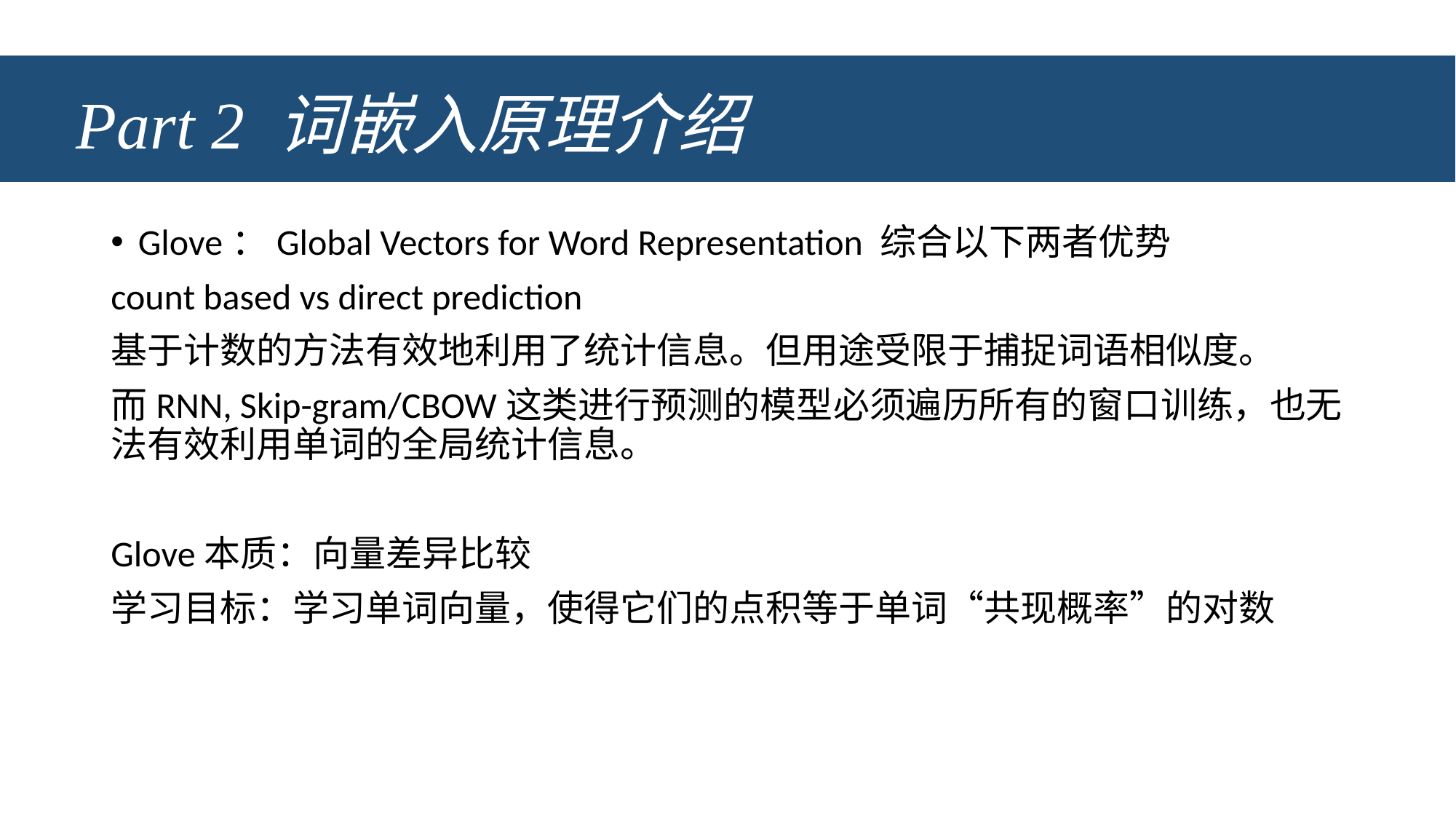

# Part 2 词嵌入原理介绍

Glove：Global Vectors for Word Representation 综合以下两者优势
count based vs direct prediction
基于计数的方法有效地利用了统计信息。但用途受限于捕捉词语相似度。
而RNN, Skip-gram/CBOW这类进行预测的模型必须遍历所有的窗口训练，也无法有效利用单词的全局统计信息。

Glove本质：向量差异比较
学习目标：学习单词向量，使得它们的点积等于单词“共现概率”的对数